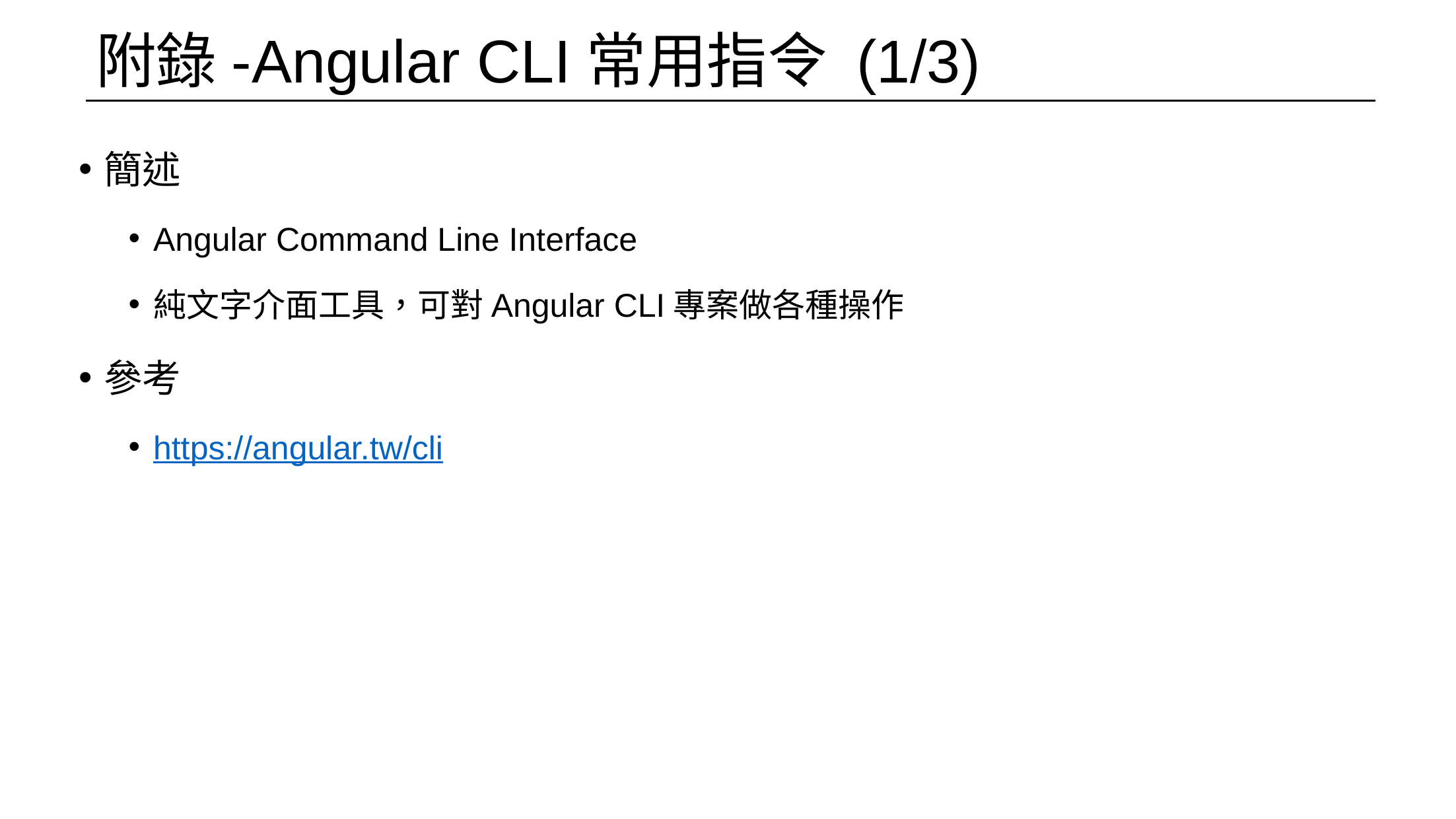

# 附錄-Angular CLI常用指令 (1/3)
簡述
Angular Command Line Interface
純文字介面工具，可對Angular CLI專案做各種操作
參考
https://angular.tw/cli